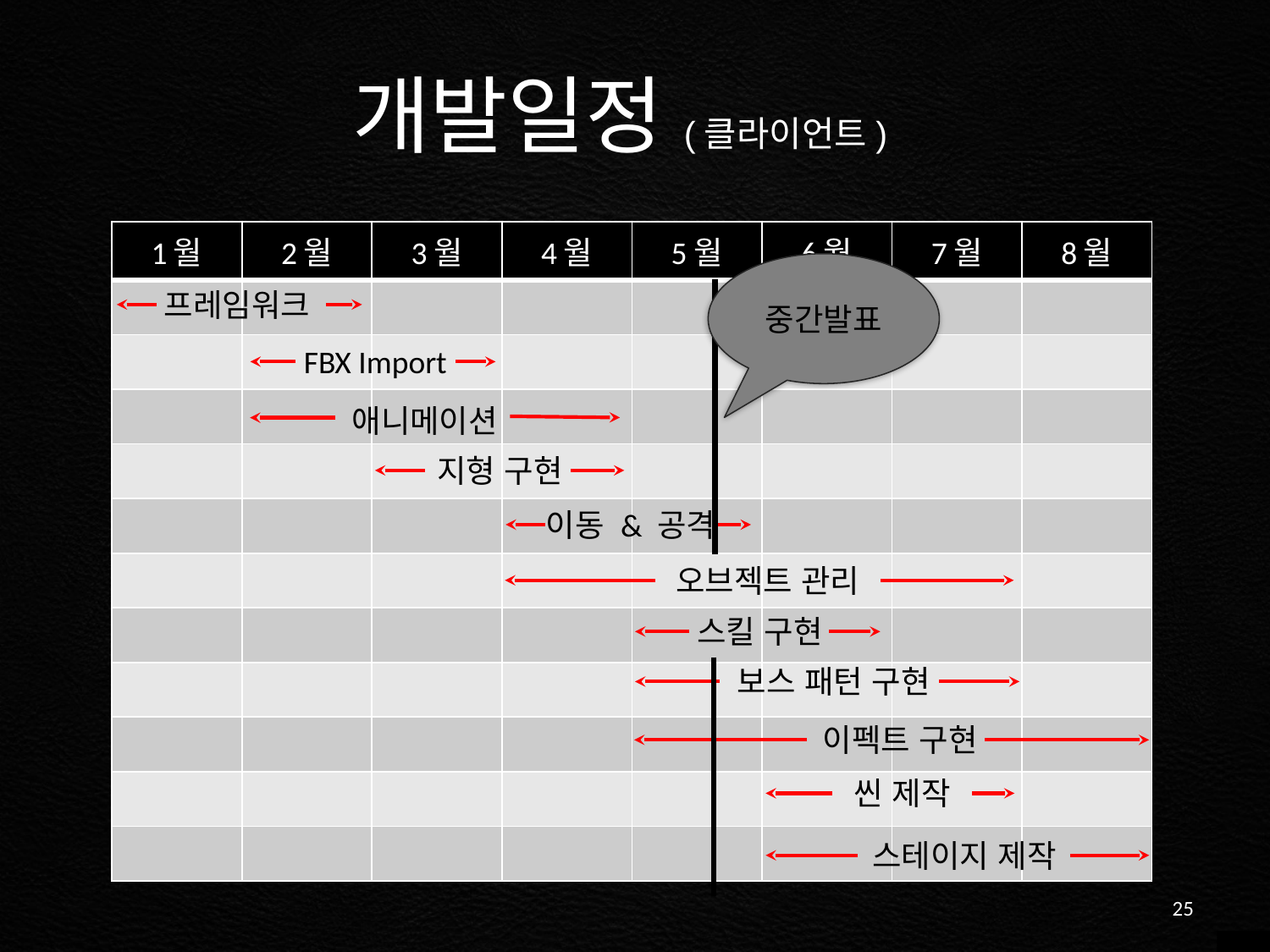

개발일정(클라이언트)

| 1월 | 2월 | 3월 | 4월 | 5월 | 6월 | 7월 | 8월 |
| --- | --- | --- | --- | --- | --- | --- | --- |
|  |  |  |  |  |  |  |  |
|  |  |  |  |  |  |  |  |
|  |  |  |  |  |  |  |  |
|  |  |  |  |  |  |  |  |
|  |  |  |  |  |  |  |  |
|  |  |  |  |  |  |  |  |
|  |  |  |  |  |  |  |  |
|  |  |  |  |  |  |  |  |
|  |  |  |  |  |  |  |  |
|  |  |  |  |  |  |  |  |
|  |  |  |  |  |  |  |  |
중간발표
프레임워크
FBX Import
애니메이션
지형 구현
이동 & 공격
오브젝트 관리
스킬 구현
보스 패턴 구현
이펙트 구현
씬 제작
스테이지 제작
25